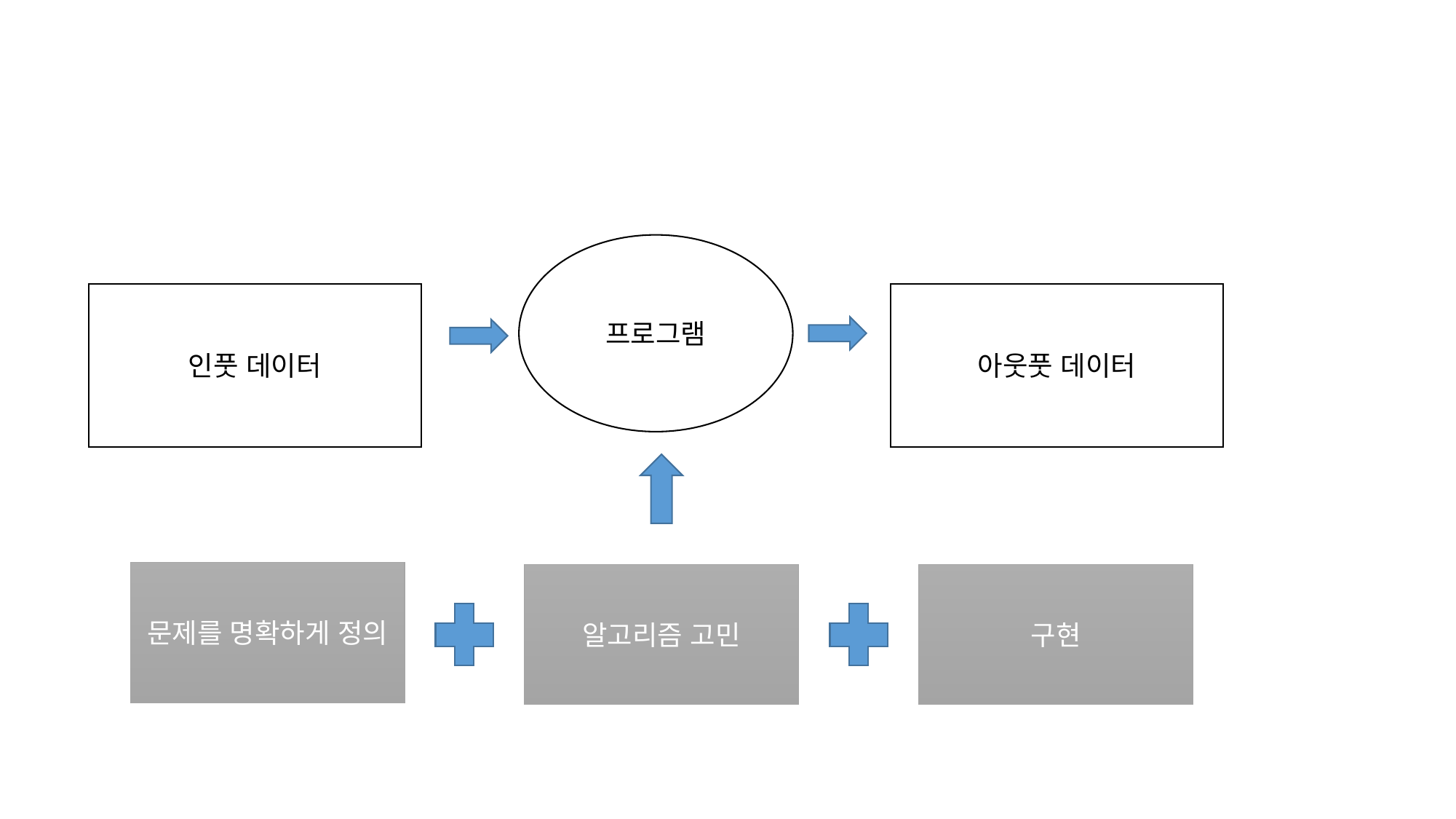

#

프로그램
아웃풋 데이터
인풋 데이터

문제를 명확하게 정의
알고리즘 고민
구현